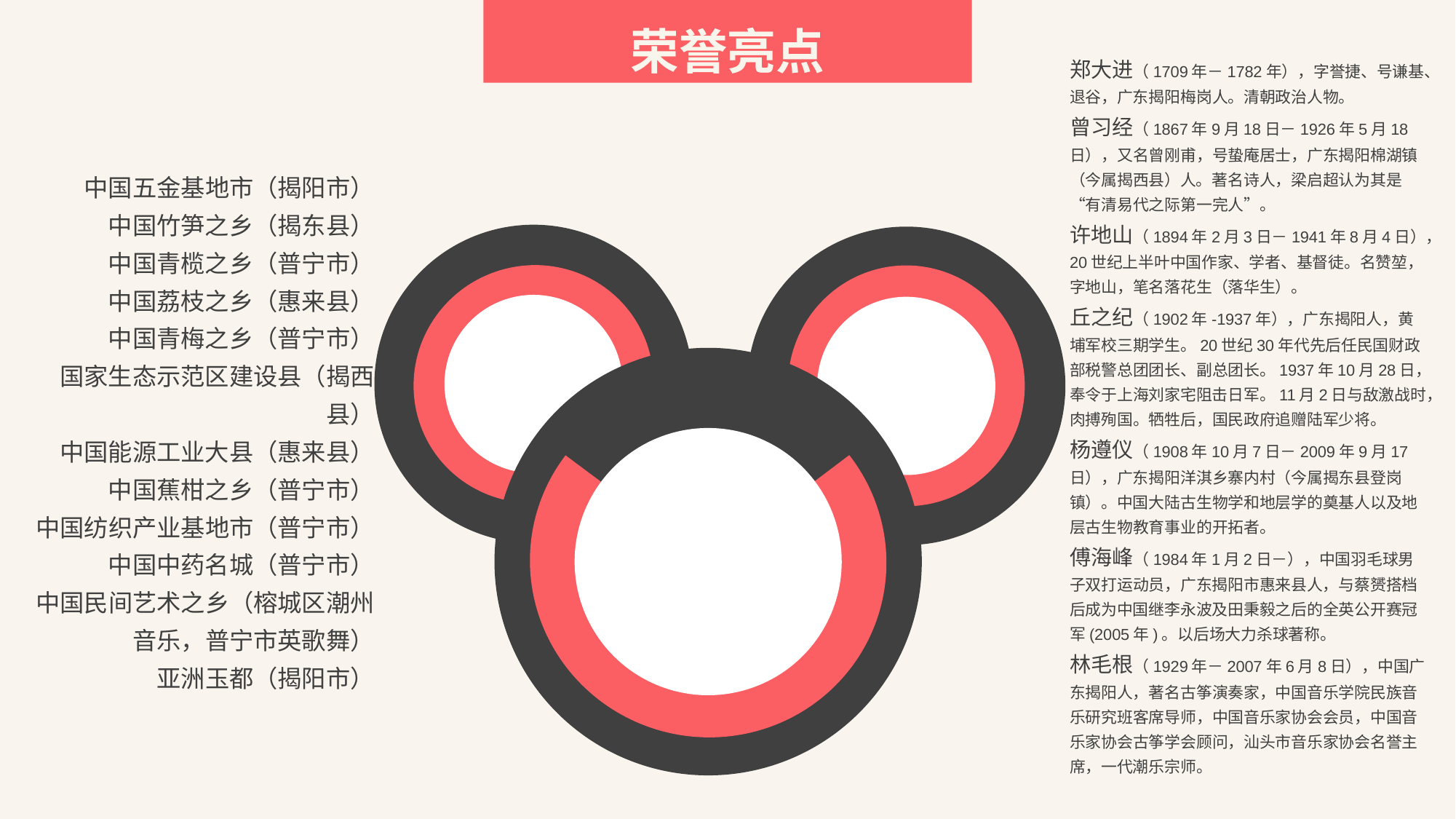

荣誉亮点
郑大进（1709年－1782年），字誉捷、号谦基、退谷，广东揭阳梅岗人。清朝政治人物。
曾习经（1867年9月18日－1926年5月18日），又名曾刚甫，号蛰庵居士，广东揭阳棉湖镇（今属揭西县）人。著名诗人，梁启超认为其是“有清易代之际第一完人”。
许地山（1894年2月3日－1941年8月4日），20世纪上半叶中国作家、学者、基督徒。名赞堃，字地山，笔名落花生（落华生）。
丘之纪（1902年-1937年），广东揭阳人，黄埔军校三期学生。20世纪30年代先后任民国财政部税警总团团长、副总团长。1937年10月28日，奉令于上海刘家宅阻击日军。11月2日与敌激战时，肉搏殉国。牺牲后，国民政府追赠陆军少将。
杨遵仪（1908年10月7日－2009年9月17日），广东揭阳洋淇乡寨内村（今属揭东县登岗镇）。中国大陆古生物学和地层学的奠基人以及地层古生物教育事业的开拓者。
傅海峰（1984年1月2日－），中国羽毛球男子双打运动员，广东揭阳市惠来县人，与蔡赟搭档后成为中国继李永波及田秉毅之后的全英公开赛冠军(2005年)。以后场大力杀球著称。
林毛根（1929年－2007年6月8日），中国广东揭阳人，著名古筝演奏家，中国音乐学院民族音乐研究班客席导师，中国音乐家协会会员，中国音乐家协会古筝学会顾问，汕头市音乐家协会名誉主席，一代潮乐宗师。
中国五金基地市（揭阳市）
中国竹笋之乡（揭东县）
中国青榄之乡（普宁市）
中国荔枝之乡（惠来县）
中国青梅之乡（普宁市）
国家生态示范区建设县（揭西县）
中国能源工业大县（惠来县）
中国蕉柑之乡（普宁市）
中国纺织产业基地市（普宁市）
中国中药名城（普宁市）
中国民间艺术之乡（榕城区潮州音乐，普宁市英歌舞）
亚洲玉都（揭阳市）